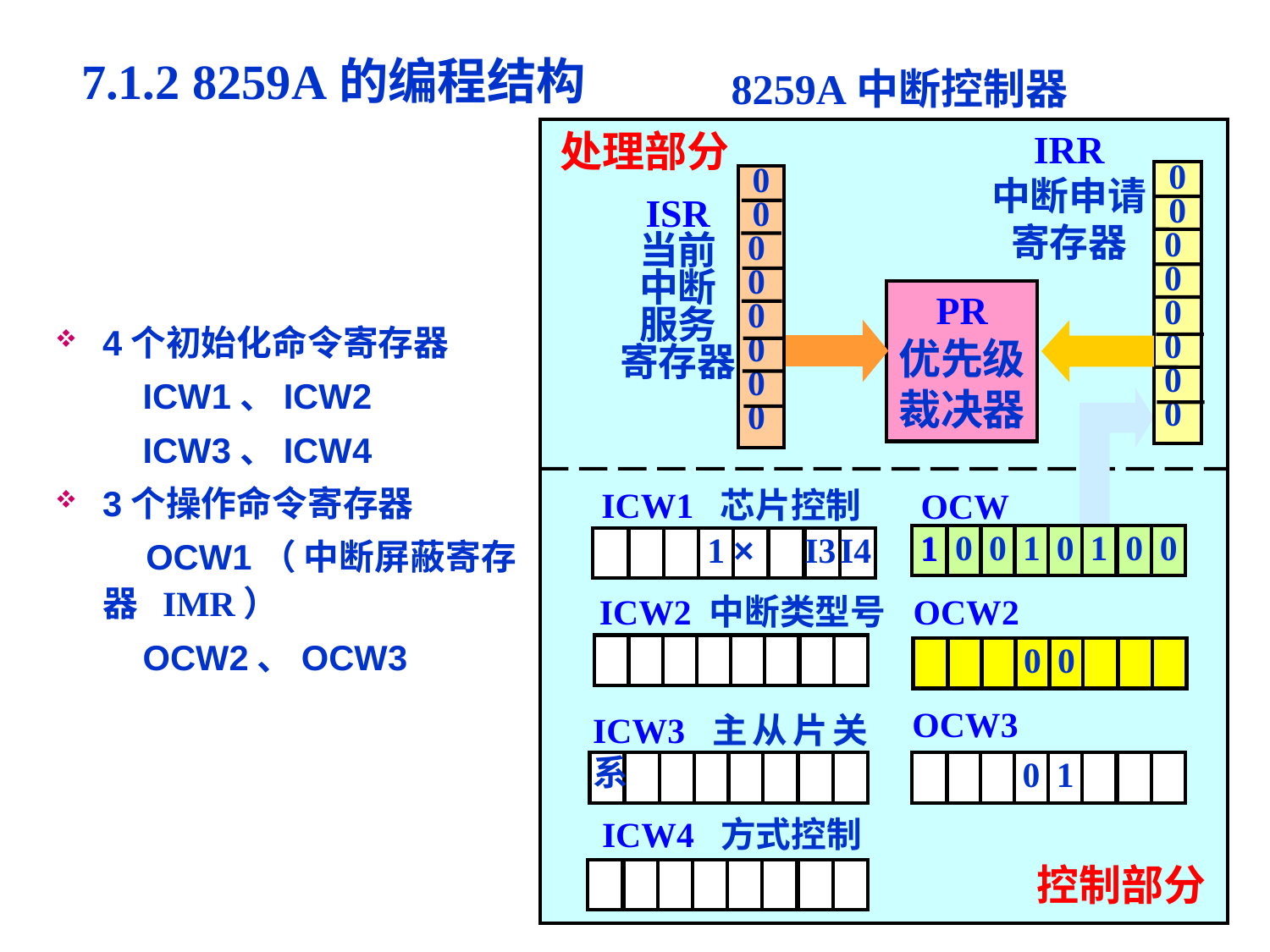

7.1.2 8259A的编程结构
8259A中断控制器

处理部分
IRR
中断申请
寄存器

0
0
0
0
0
0
0
0

0
0
0
0
0
0
0
0

ISR
当前
中断
服务
寄存器

PR
优先级
裁决器

ICW1  芯片控制
OCW1
1
0
0
1
0
1
0
0

1
×

I3
I4
ICW2 中断类型号
OCW2

0
0

OCW3
ICW3 主从片关系

0
1

 ICW4  方式控制
控制部分

4个初始化命令寄存器
         ICW1、ICW2
         ICW3、ICW4
3个操作命令寄存器
         OCW1（ 中断屏蔽寄存器  IMR）
         OCW2、OCW3